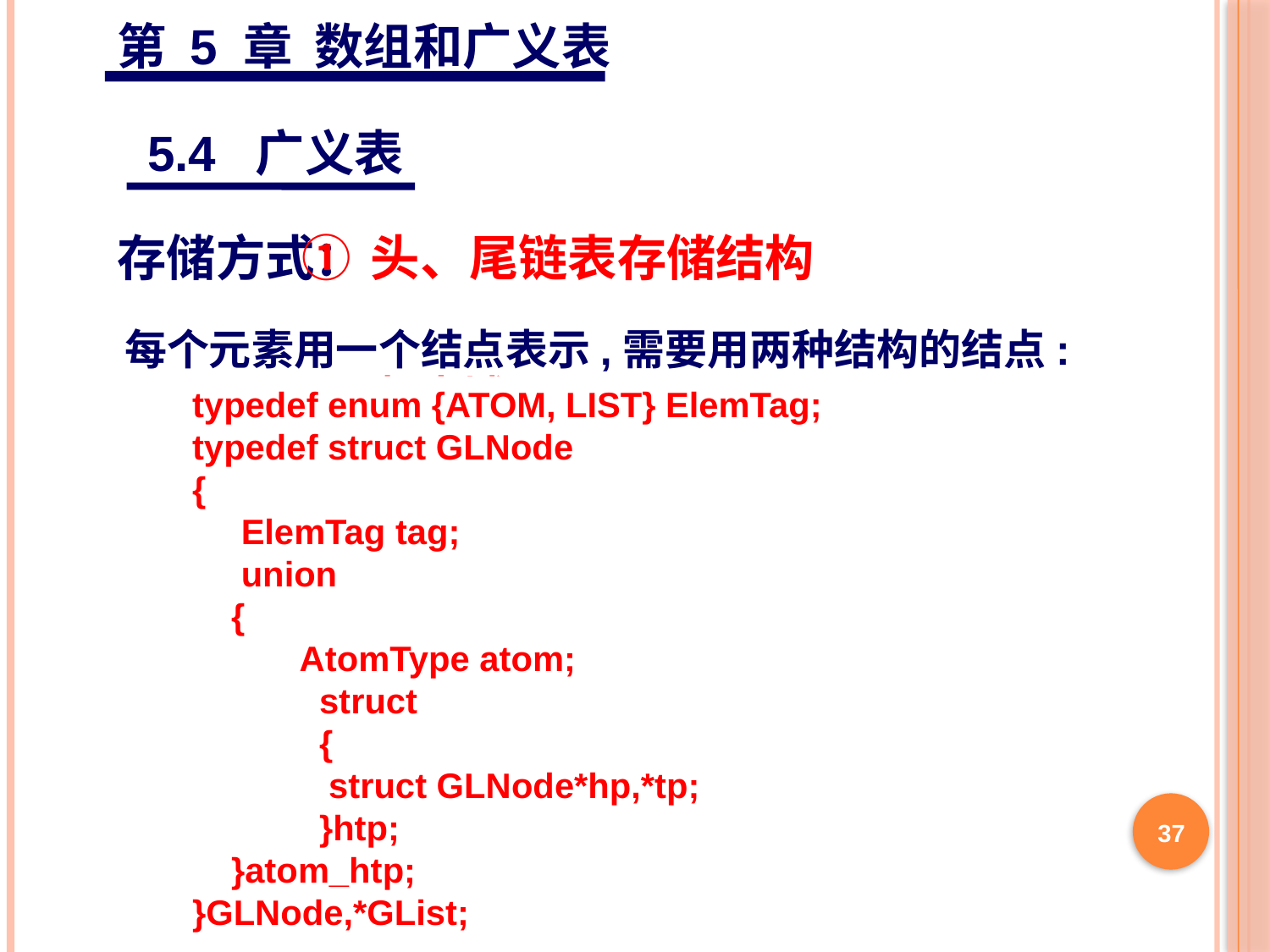

第 5 章  数组和广义表

5.4  广义表

存储方式：
① 头、尾链表存储结构
每个元素用一个结点表示,需要用两种结构的结点:
标志域
typedef enum {ATOM, LIST} ElemTag;
typedef struct GLNode
{
     ElemTag tag;
     union
    {
           AtomType atom;
	struct
	{
              struct GLNode*hp,*tp;
	}htp;
    }atom_htp;
}GLNode,*GList;

tp
tag=1
hp
表头指针
表结点

表尾指针
标志域

原子结点

tag=0
atom
值域
37